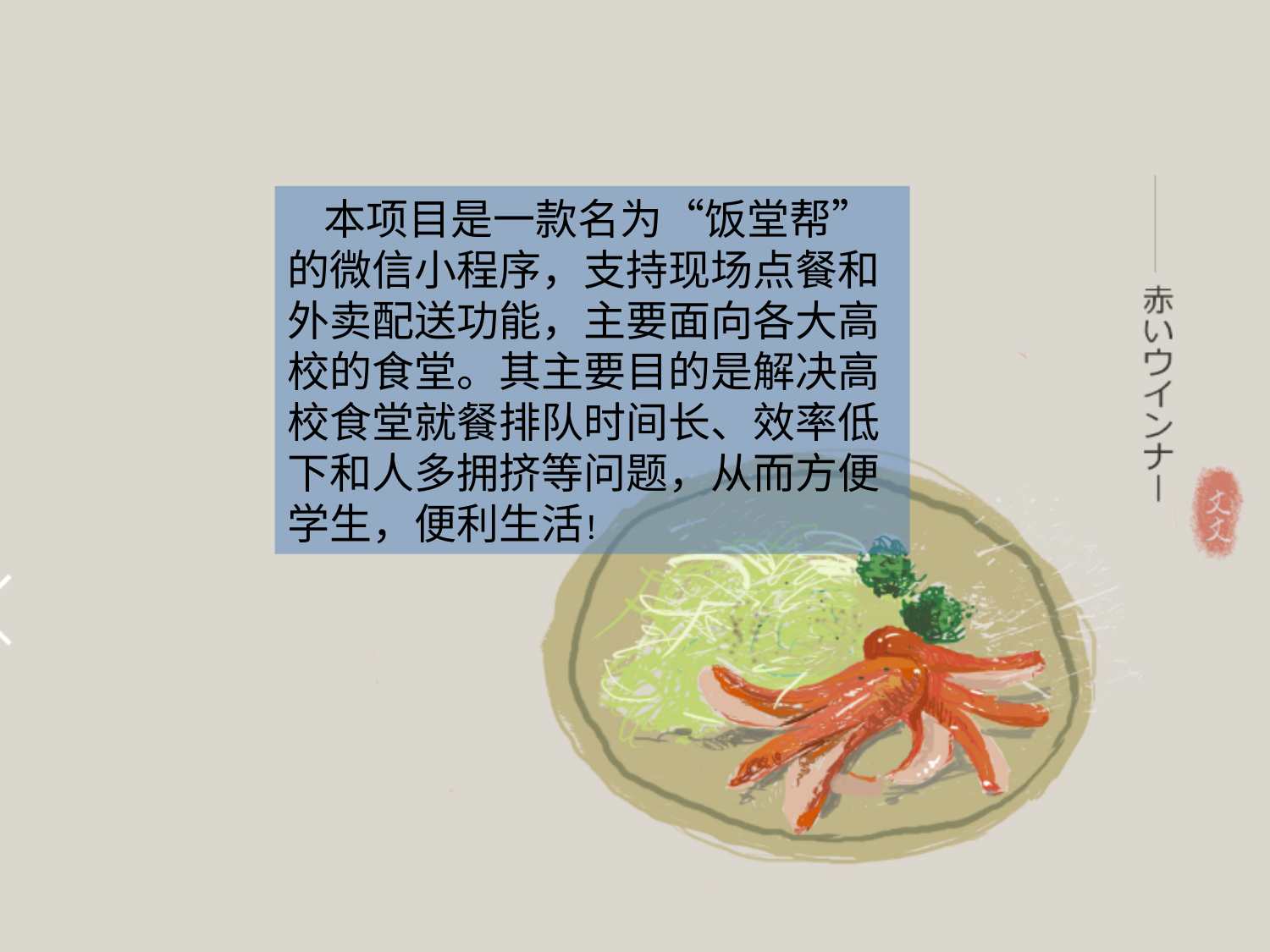

本项目是一款名为“饭堂帮”的微信小程序，支持现场点餐和外卖配送功能，主要面向各大高校的食堂。其主要目的是解决高校食堂就餐排队时间长、效率低下和人多拥挤等问题，从而方便学生，便利生活！